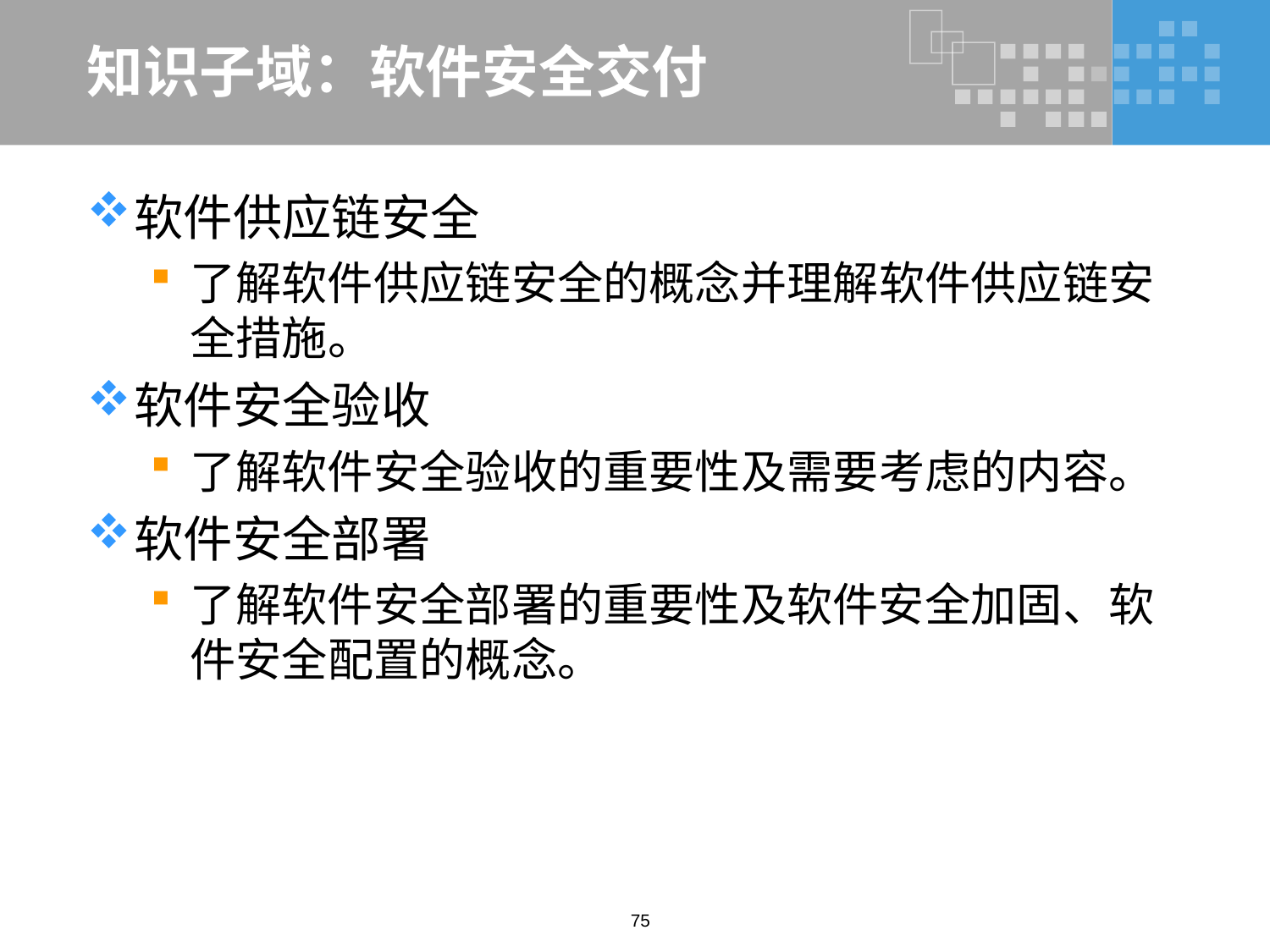

# 知识子域：软件安全交付
软件供应链安全
了解软件供应链安全的概念并理解软件供应链安全措施。
软件安全验收
了解软件安全验收的重要性及需要考虑的内容。
软件安全部署
了解软件安全部署的重要性及软件安全加固、软件安全配置的概念。

75